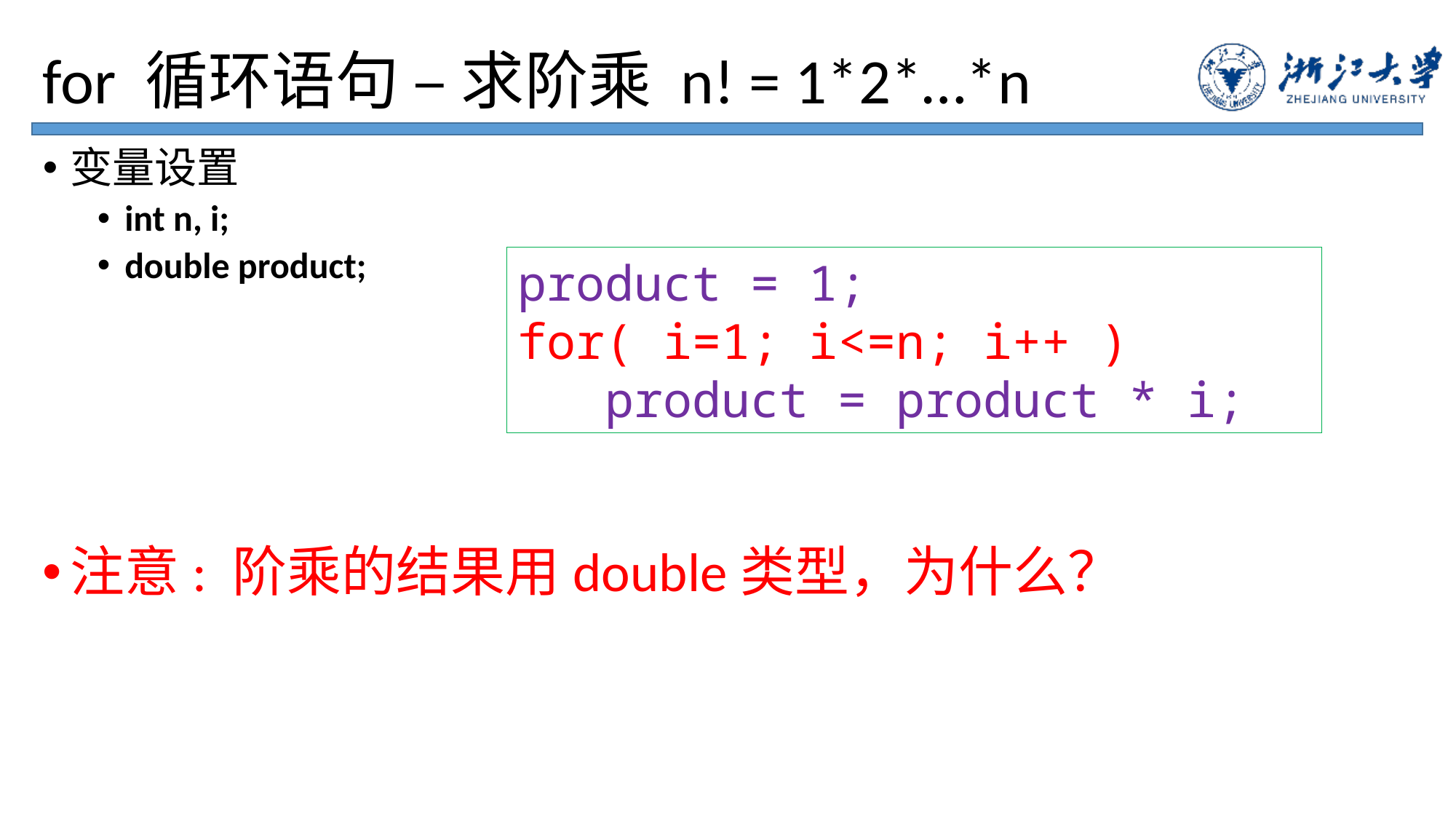

# for 循环语句 – 求阶乘 n! = 1*2*…*n
变量设置
int n, i;
double product;

注意: 阶乘的结果用double类型，为什么？
product = 1;
for( i=1; i<=n; i++ )
   product = product * i;
52